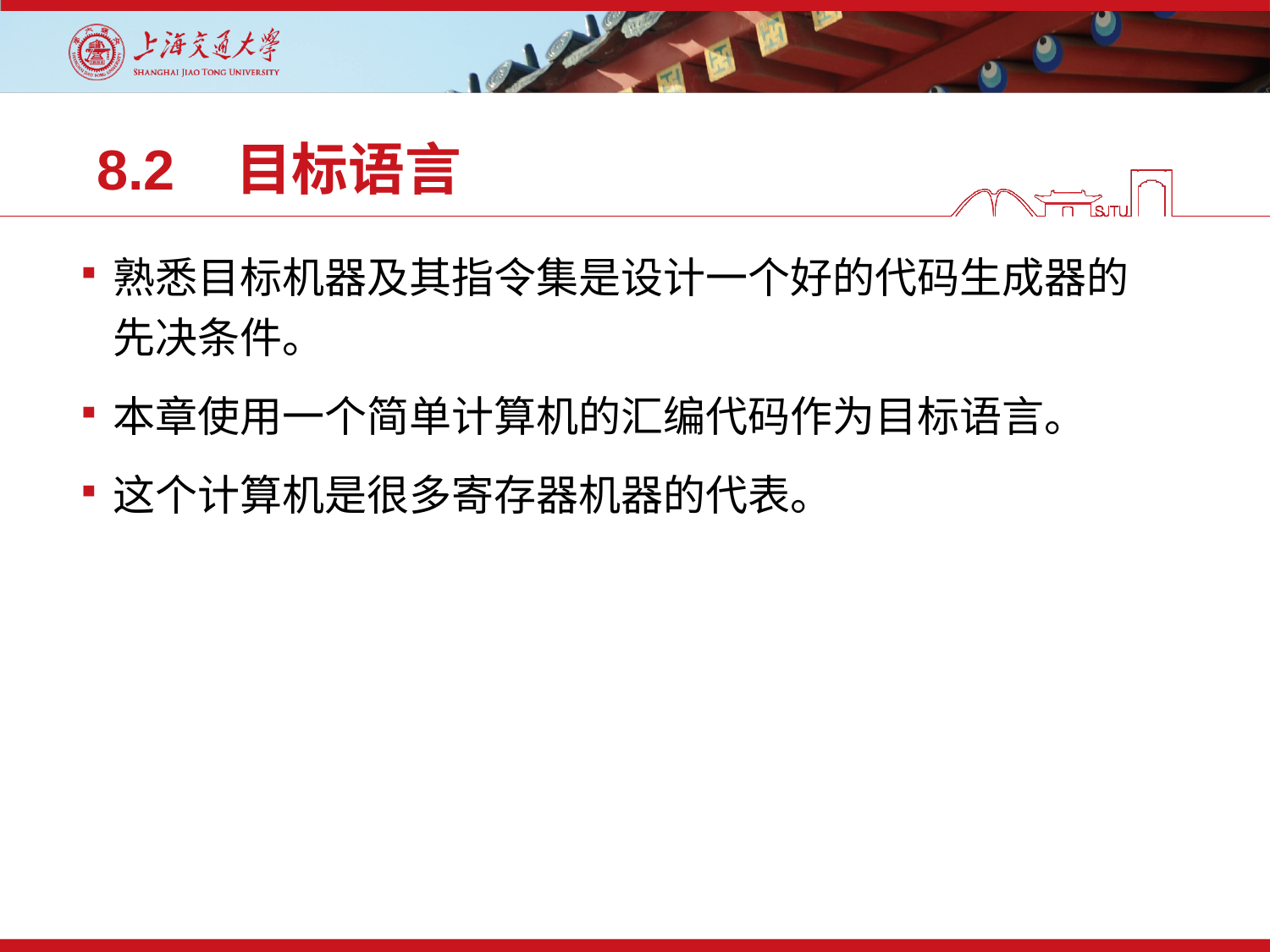

# 8.2   目标语言
熟悉目标机器及其指令集是设计一个好的代码生成器的先决条件。
本章使用一个简单计算机的汇编代码作为目标语言。
这个计算机是很多寄存器机器的代表。